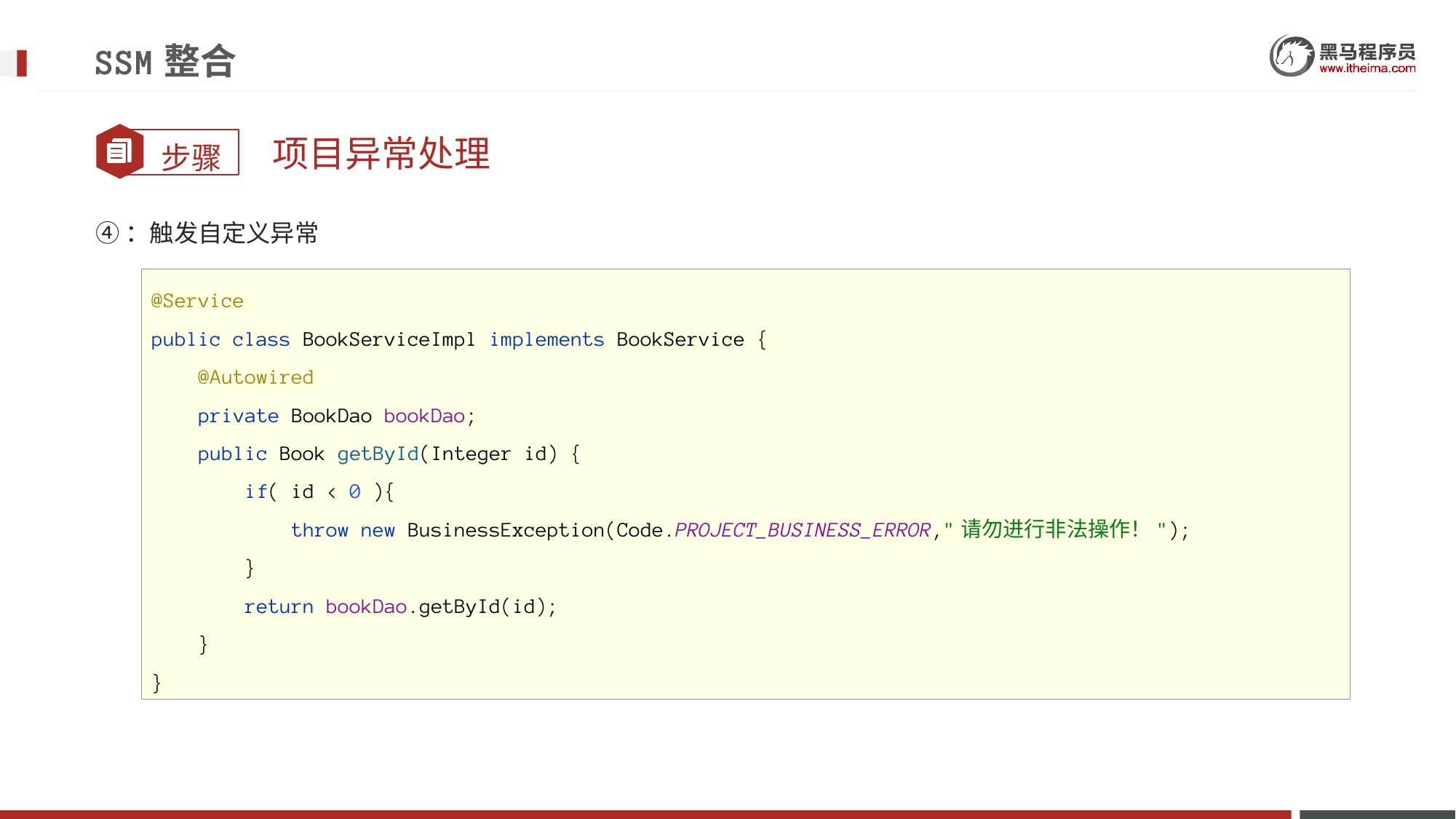

# SSM整合
项目异常处理
④：触发自定义异常
@Service
public class BookServiceImpl implements BookService {
    @Autowired
    private BookDao bookDao;
    public Book getById(Integer id) {
        if( id < 0 ){
            throw new BusinessException(Code.PROJECT_BUSINESS_ERROR,"请勿进行非法操作！");
        }
        return bookDao.getById(id);
    }
}